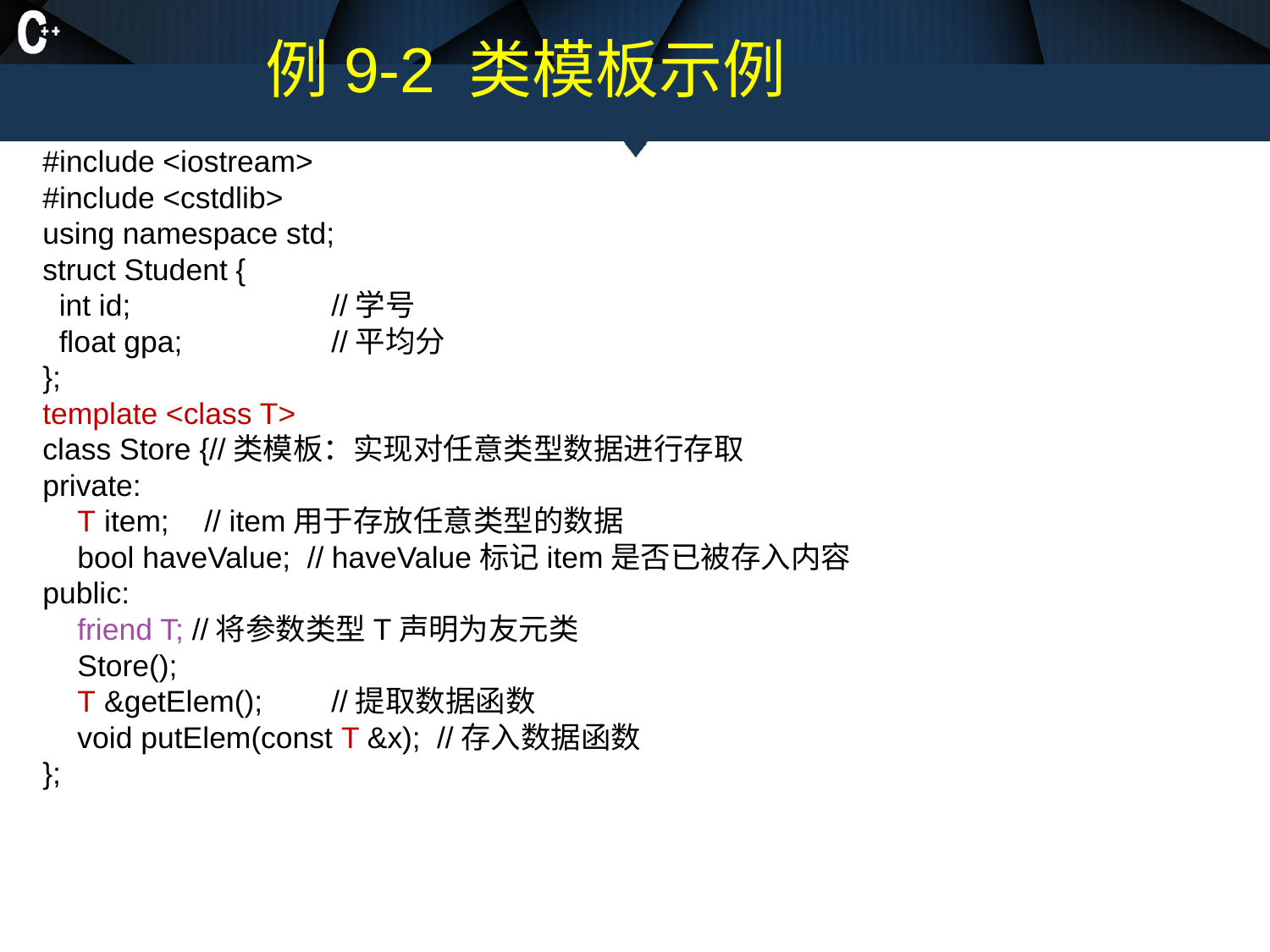

# 例9-2 类模板示例
#include <iostream>
#include <cstdlib>
using namespace std;
struct Student {
  int id;  		//学号
  float gpa;   	//平均分
};
template <class T>
class Store {//类模板：实现对任意类型数据进行存取
private:
	T item;	// item用于存放任意类型的数据
	bool haveValue;  // haveValue标记item是否已被存入内容
public:
	friend T; //将参数类型T声明为友元类
	Store();
	T &getElem();	//提取数据函数
	void putElem(const T &x);  //存入数据函数
};